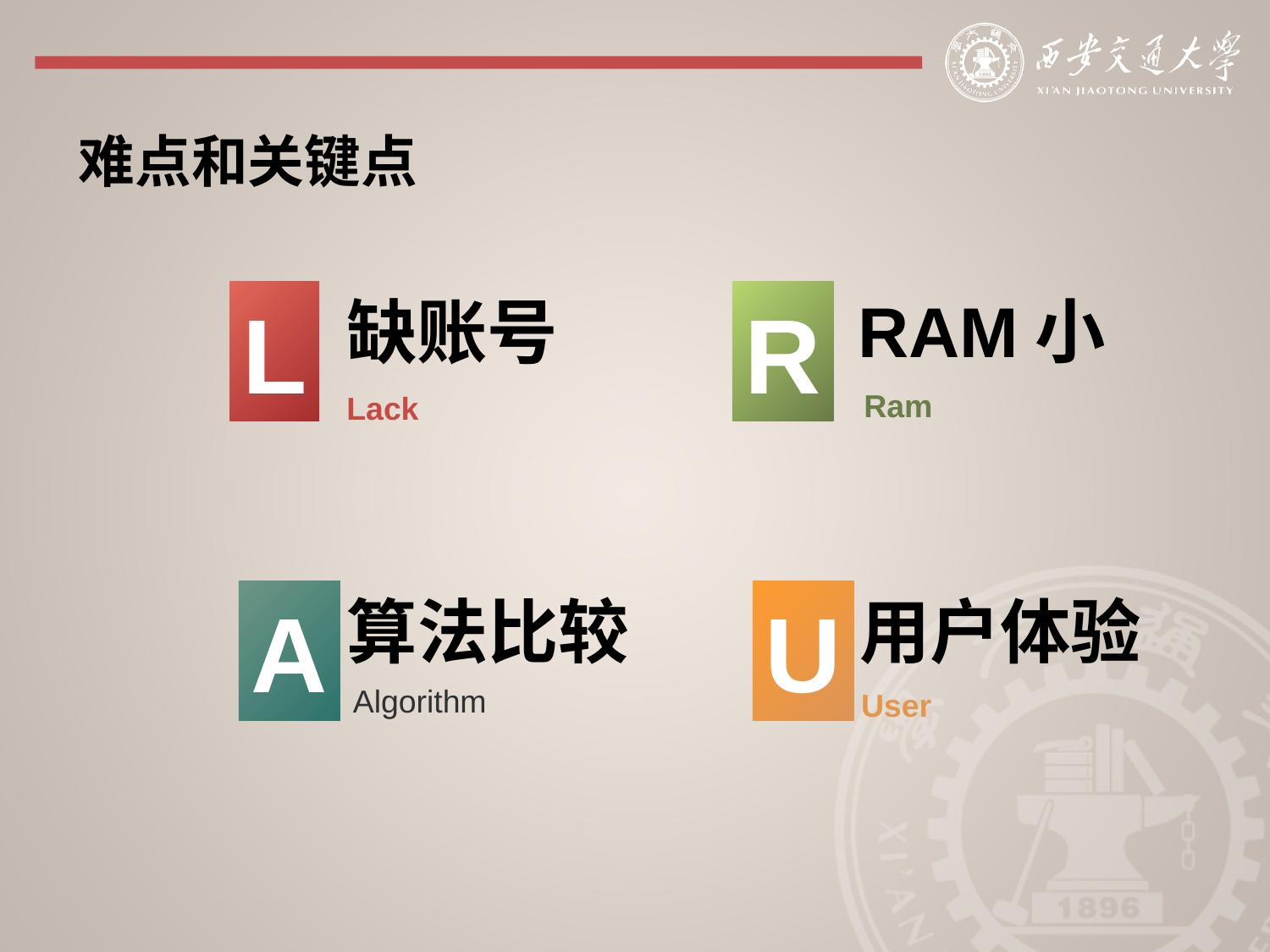

难点和关键点
RAM小
L
缺账号
R
Ram
Lack
A
U
算法比较
用户体验
Algorithm
User